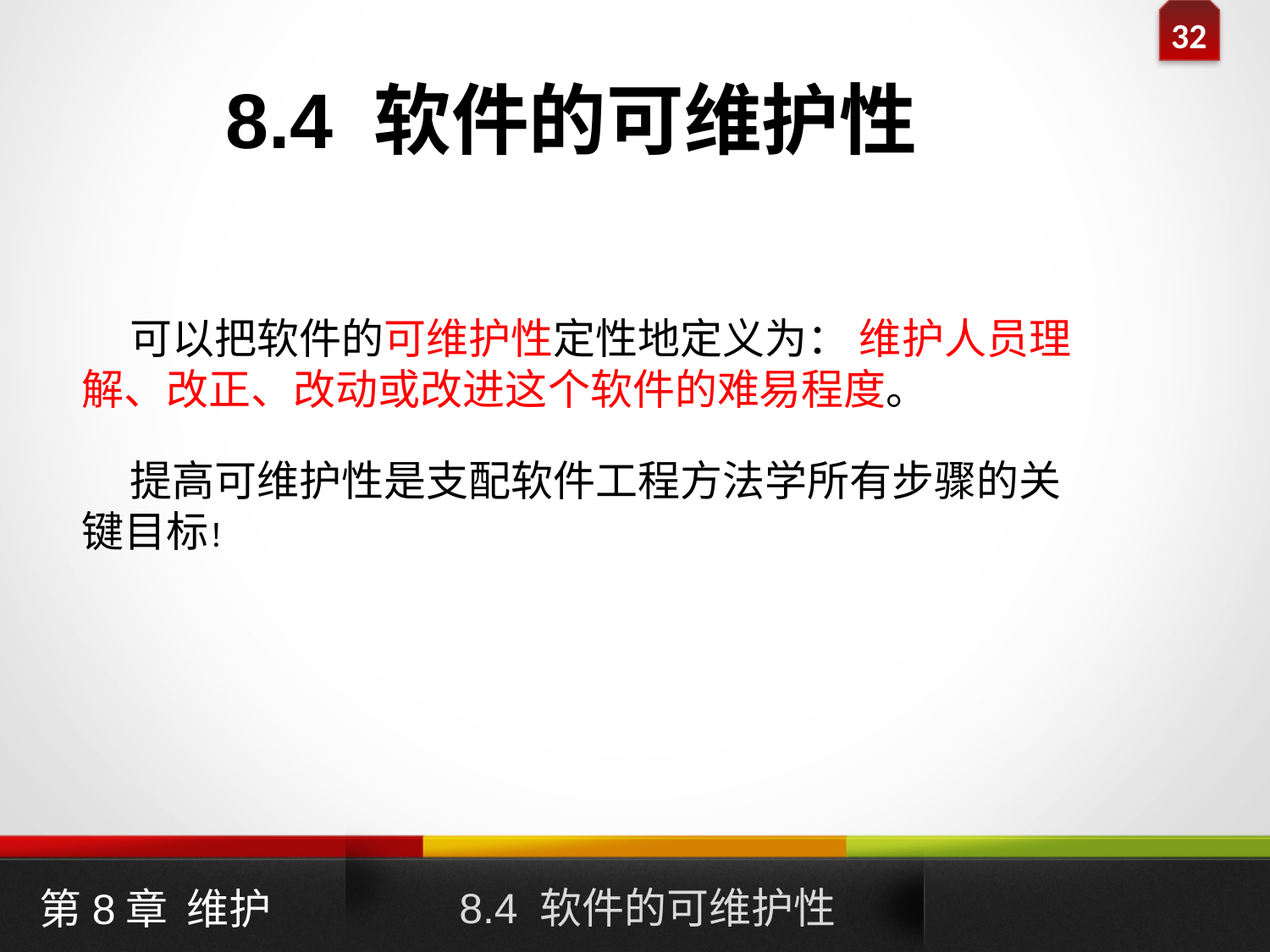

8.4 软件的可维护性

    可以把软件的可维护性定性地定义为： 维护人员理解、改正、改动或改进这个软件的难易程度。
    提高可维护性是支配软件工程方法学所有步骤的关键目标！

8.4 软件的可维护性